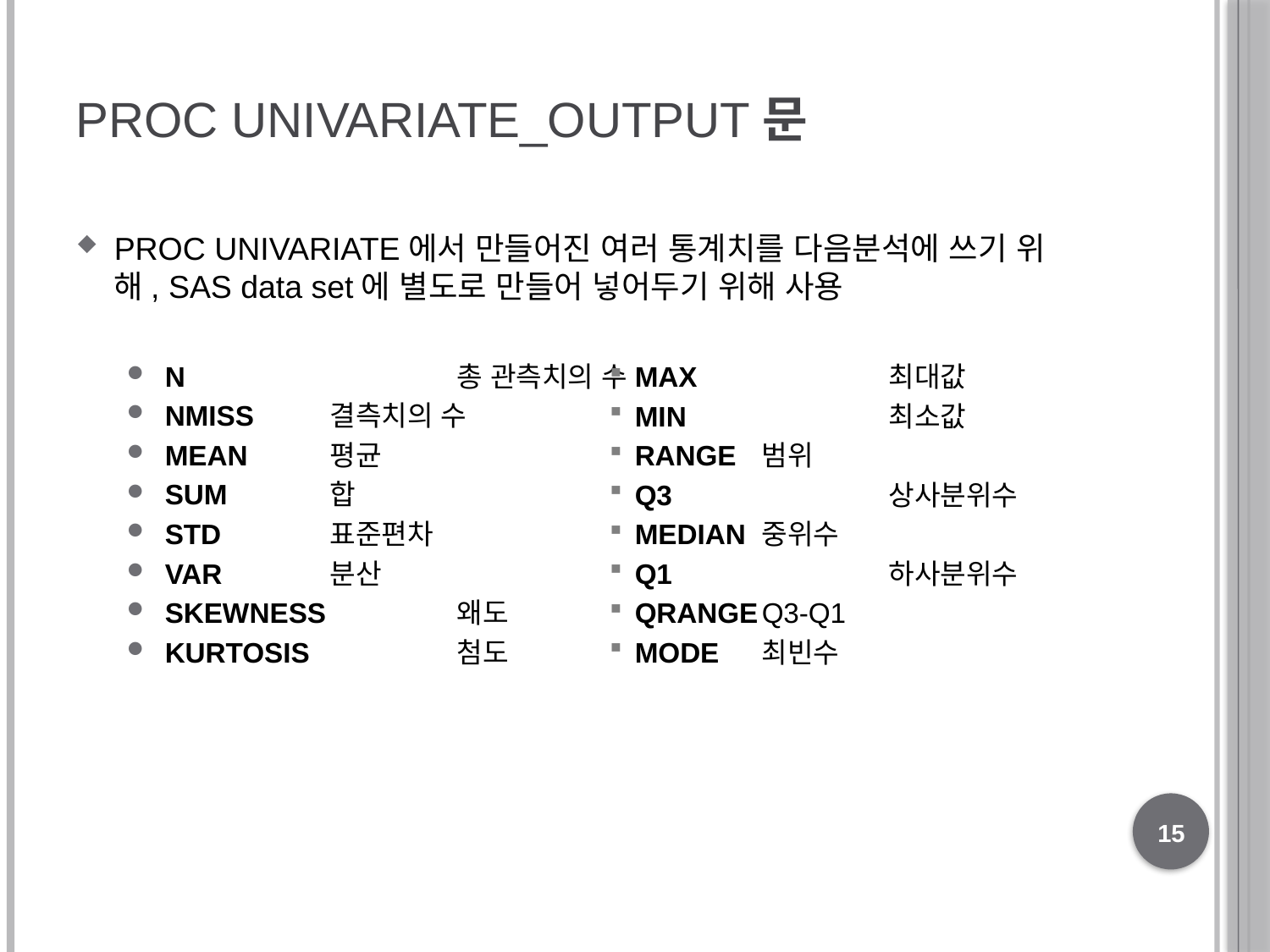

# PROC UNIVARIATE_OUTPUT문
PROC UNIVARIATE에서 만들어진 여러 통계치를 다음분석에 쓰기 위해, SAS data set에 별도로 만들어 넣어두기 위해 사용

N		    총 관측치의 수
NMISS	    결측치의 수
MEAN	    평균
SUM	    합
STD	    표준편차
VAR	    분산
SKEWNESS	    왜도
KURTOSIS	    첨도

MAX		최대값
MIN		최소값
RANGE	범위
Q3		상사분위수
MEDIAN	중위수
Q1		하사분위수
QRANGE	Q3-Q1
MODE	최빈수
15